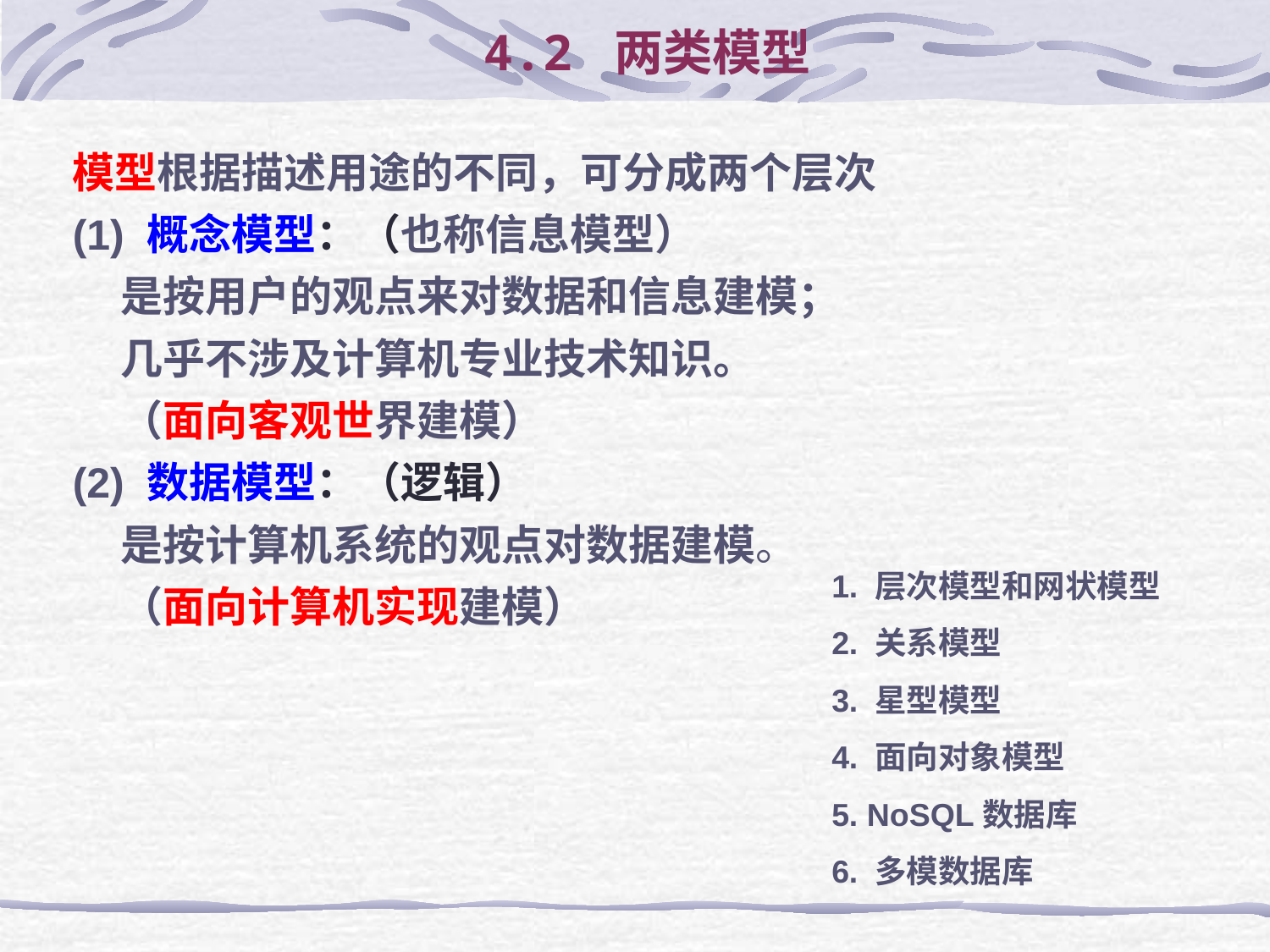

4.2 两类模型
模型根据描述用途的不同，可分成两个层次
(1) 概念模型：（也称信息模型）
    是按用户的观点来对数据和信息建模；
    几乎不涉及计算机专业技术知识。
    （面向客观世界建模）
(2) 数据模型：（逻辑）
    是按计算机系统的观点对数据建模。
    （面向计算机实现建模）

1. 层次模型和网状模型
2. 关系模型
3. 星型模型
4. 面向对象模型
5. NoSQL数据库
6. 多模数据库

26